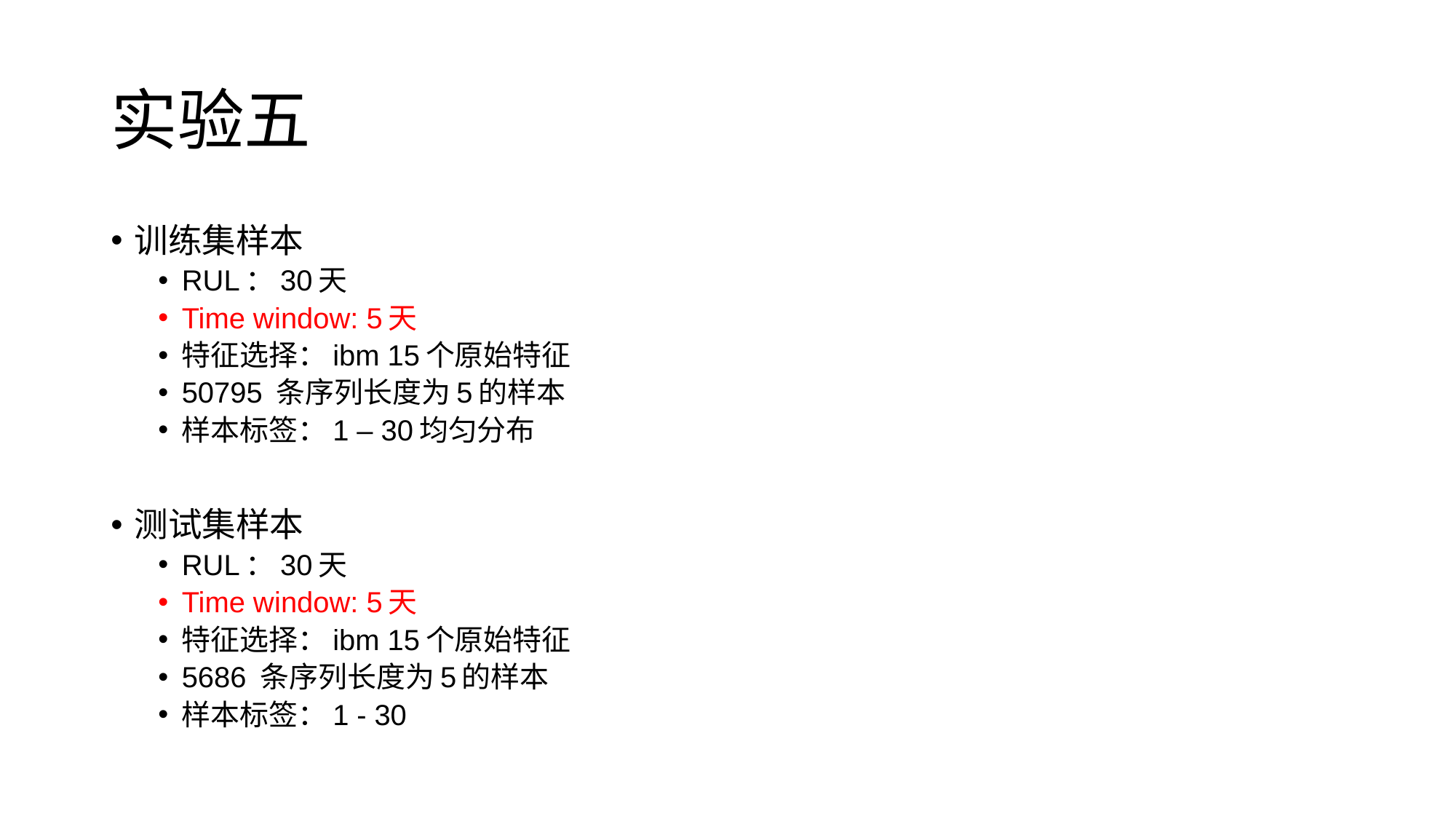

# 实验五
训练集样本
RUL：30天
Time window: 5天
特征选择：ibm 15个原始特征
50795 条序列长度为5的样本
样本标签：1 – 30均匀分布

测试集样本
RUL：30天
Time window: 5天
特征选择：ibm 15个原始特征
5686 条序列长度为5的样本
样本标签：1 - 30